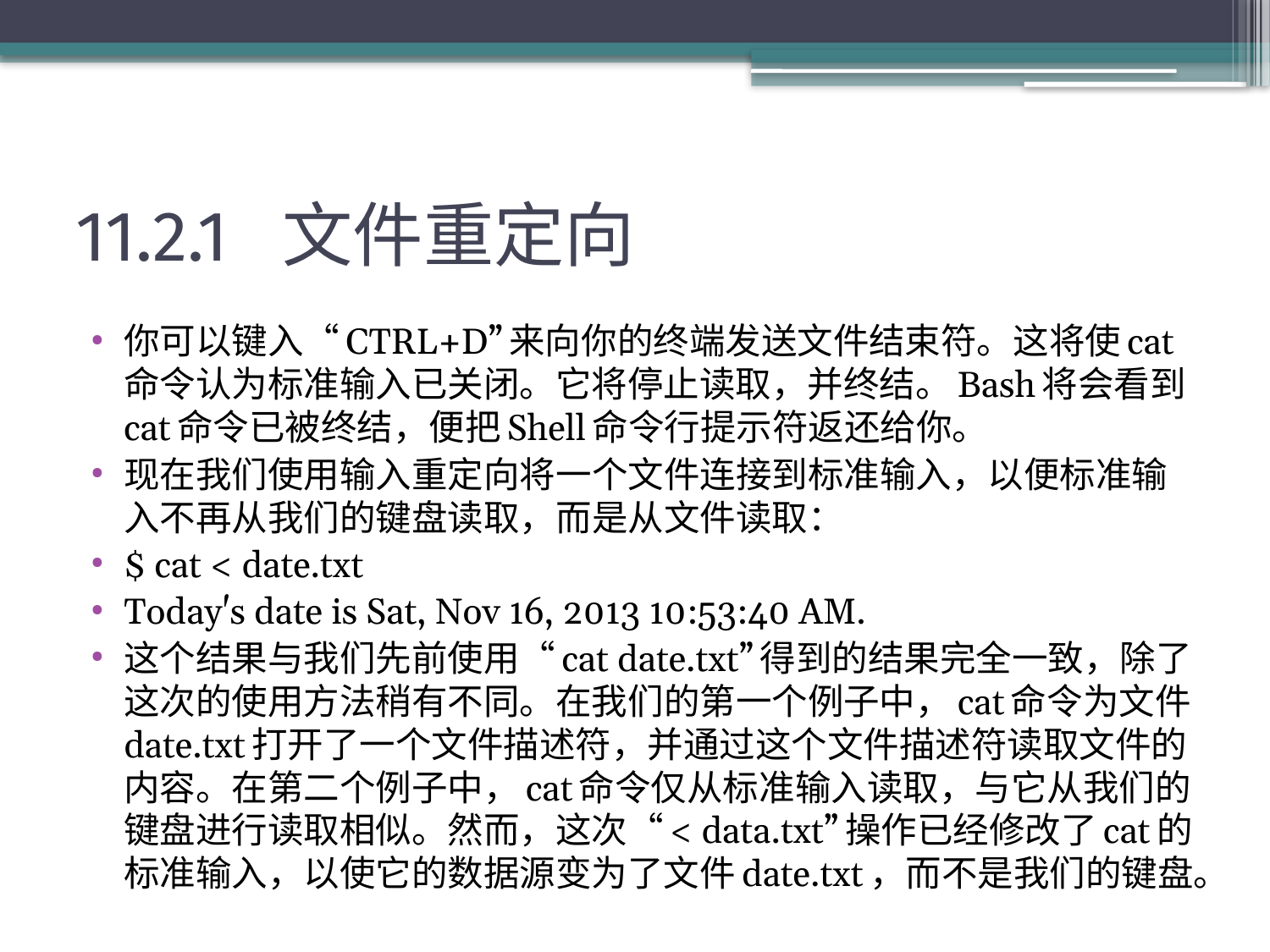

# 11.2.1  文件重定向
你可以键入“CTRL+D”来向你的终端发送文件结束符。这将使cat命令认为标准输入已关闭。它将停止读取，并终结。Bash将会看到cat命令已被终结，便把Shell命令行提示符返还给你。
现在我们使用输入重定向将一个文件连接到标准输入，以便标准输入不再从我们的键盘读取，而是从文件读取：
$ cat < date.txt
Today's date is Sat, Nov 16, 2013 10:53:40 AM.
这个结果与我们先前使用“cat date.txt”得到的结果完全一致，除了这次的使用方法稍有不同。在我们的第一个例子中，cat命令为文件date.txt打开了一个文件描述符，并通过这个文件描述符读取文件的内容。在第二个例子中，cat命令仅从标准输入读取，与它从我们的键盘进行读取相似。然而，这次“< data.txt”操作已经修改了cat的标准输入，以使它的数据源变为了文件date.txt，而不是我们的键盘。